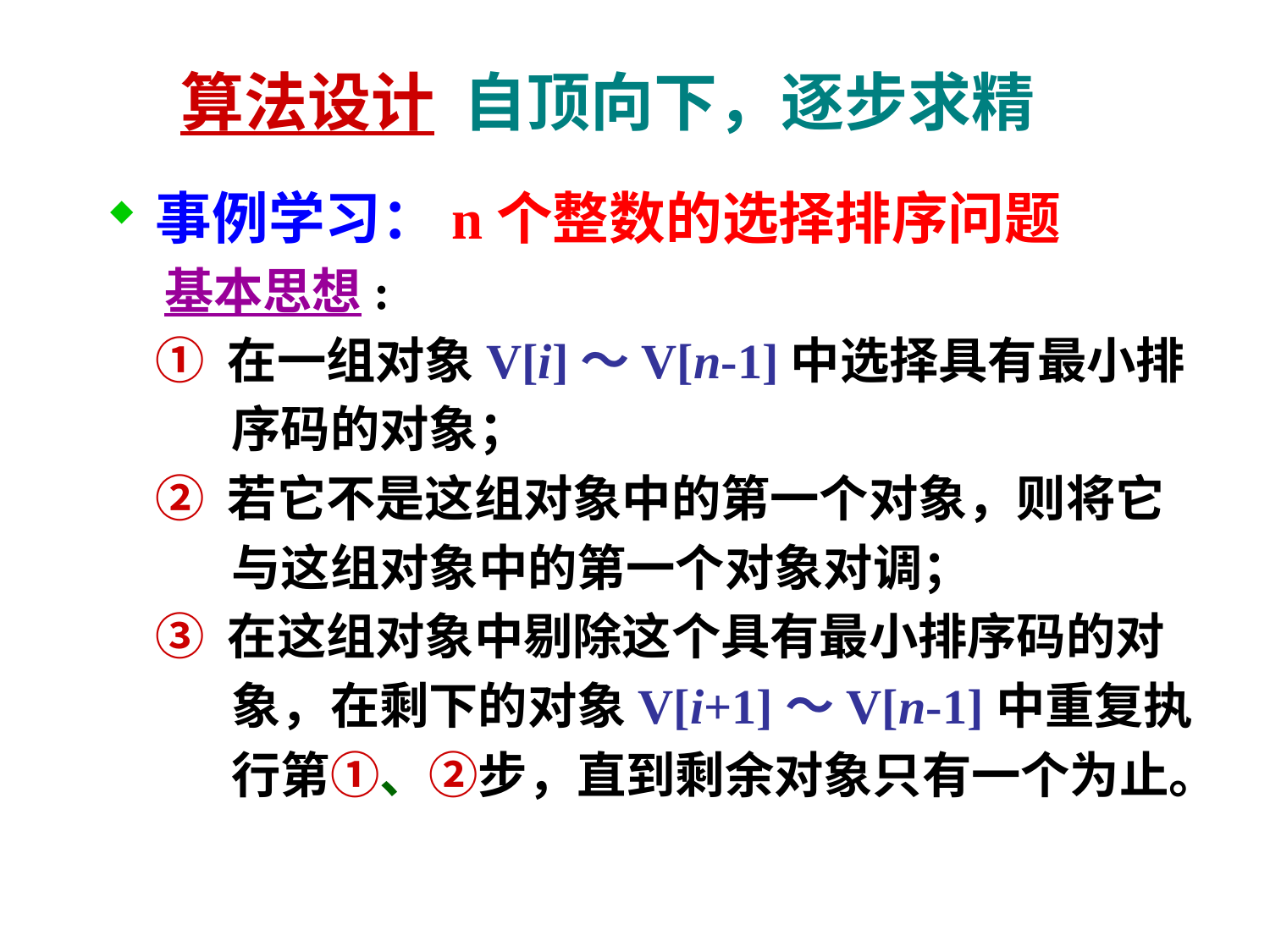

算法设计  自顶向下，逐步求精
事例学习：n个整数的选择排序问题
    基本思想:
	① 在一组对象V[i]～V[n-1]中选择具有最小排
          序码的对象；
	② 若它不是这组对象中的第一个对象，则将它
          与这组对象中的第一个对象对调；
	③ 在这组对象中剔除这个具有最小排序码的对
          象，在剩下的对象V[i+1]～V[n-1]中重复执
          行第①、②步，直到剩余对象只有一个为止。
54